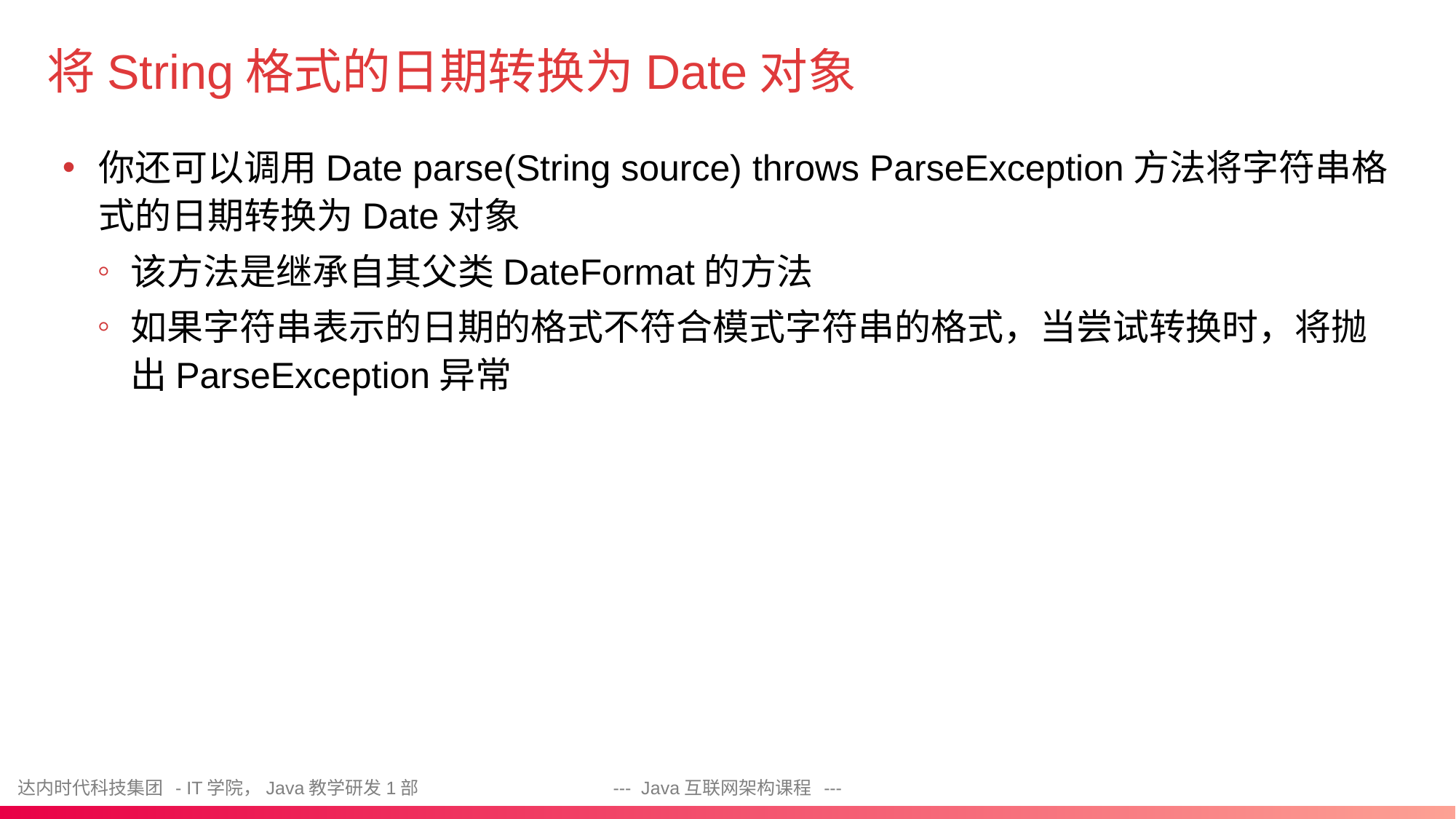

# 将String格式的日期转换为Date对象
你还可以调用Date parse(String source) throws ParseException方法将字符串格式的日期转换为Date对象
该方法是继承自其父类DateFormat的方法
如果字符串表示的日期的格式不符合模式字符串的格式，当尝试转换时，将抛出ParseException异常